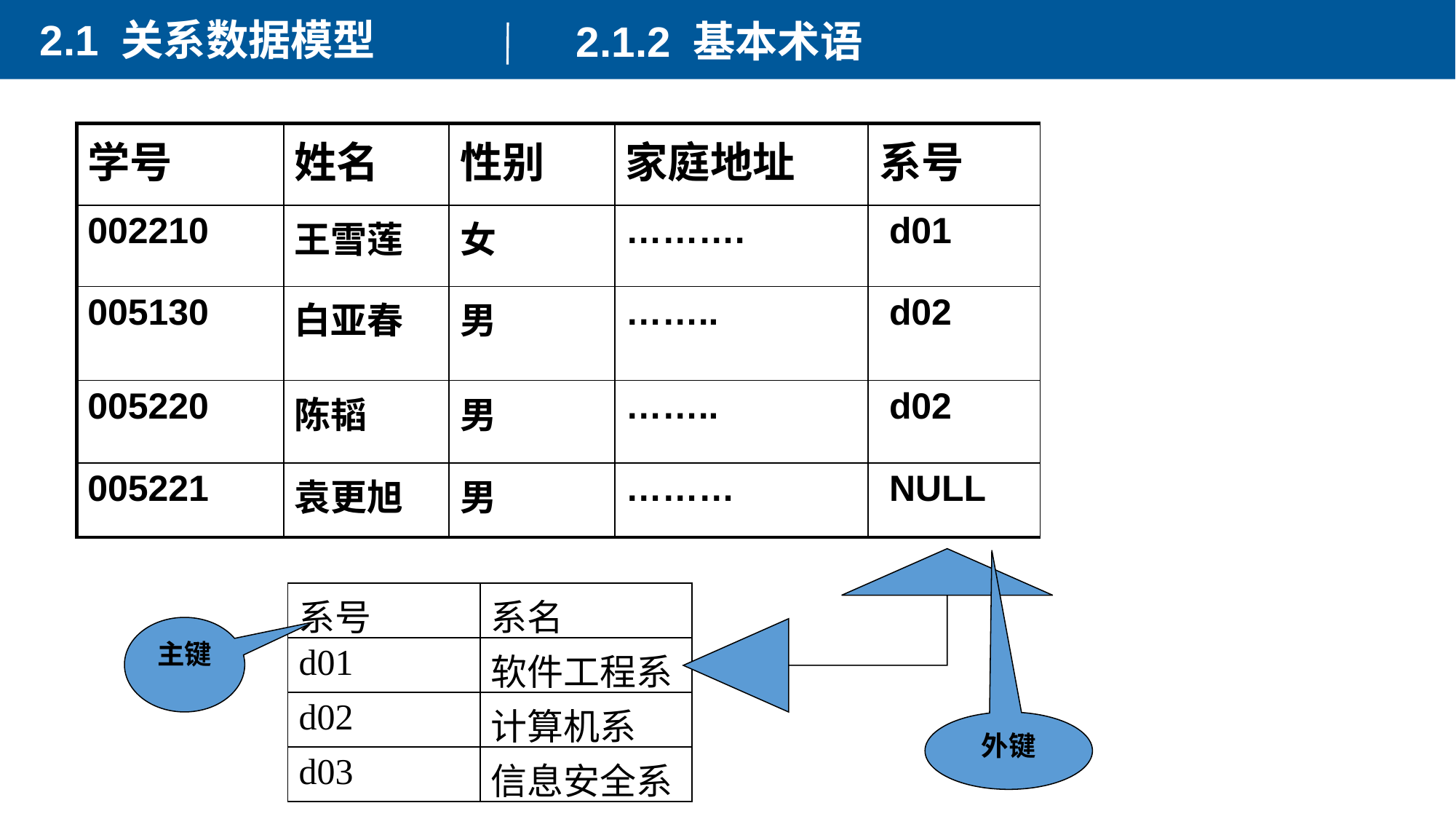

2.1 关系数据模型
2.1.2 基本术语
| 学号 | 姓名 | 性别 | 家庭地址 | 系号 |
| --- | --- | --- | --- | --- |
| 002210 | 王雪莲 | 女 | ………. | d01 |
| 005130 | 白亚春 | 男 | …….. | d02 |
| 005220 | 陈韬 | 男 | …….. | d02 |
| 005221 | 袁更旭 | 男 | ……… | NULL |

| 系号 | 系名 |
| --- | --- |
| d01 | 软件工程系 |
| d02 | 计算机系 |
| d03 | 信息安全系 |
主键
外键